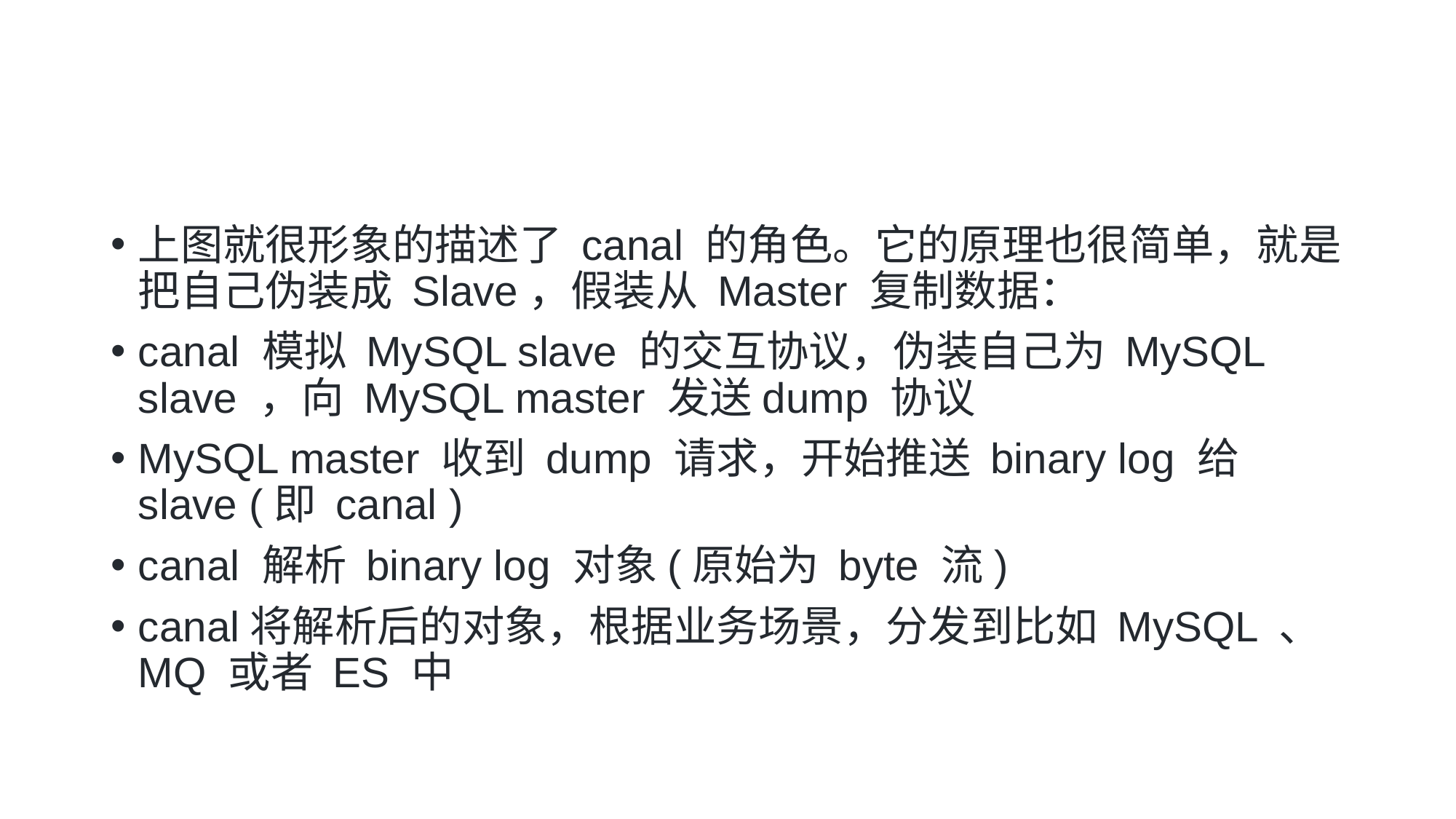

上图就很形象的描述了 canal 的角色。它的原理也很简单，就是把自己伪装成 Slave，假装从 Master 复制数据：
canal 模拟 MySQL slave 的交互协议，伪装自己为 MySQL slave ，向 MySQL master 发送dump 协议
MySQL master 收到 dump 请求，开始推送 binary log 给 slave (即 canal )
canal 解析 binary log 对象(原始为 byte 流)
canal将解析后的对象，根据业务场景，分发到比如 MySQL 、MQ 或者 ES 中